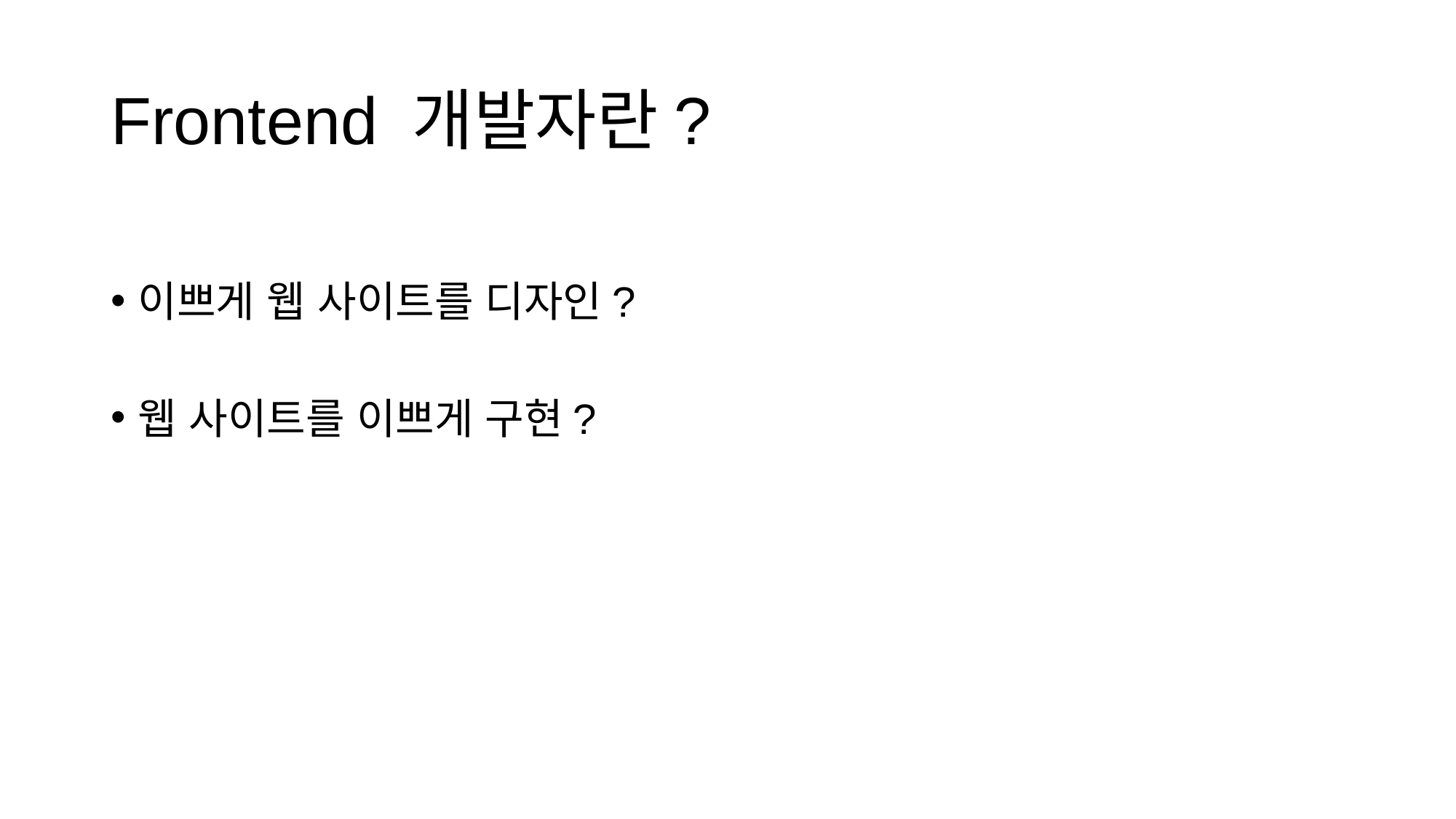

# Frontend 개발자란?
이쁘게 웹 사이트를 디자인?
웹 사이트를 이쁘게 구현?